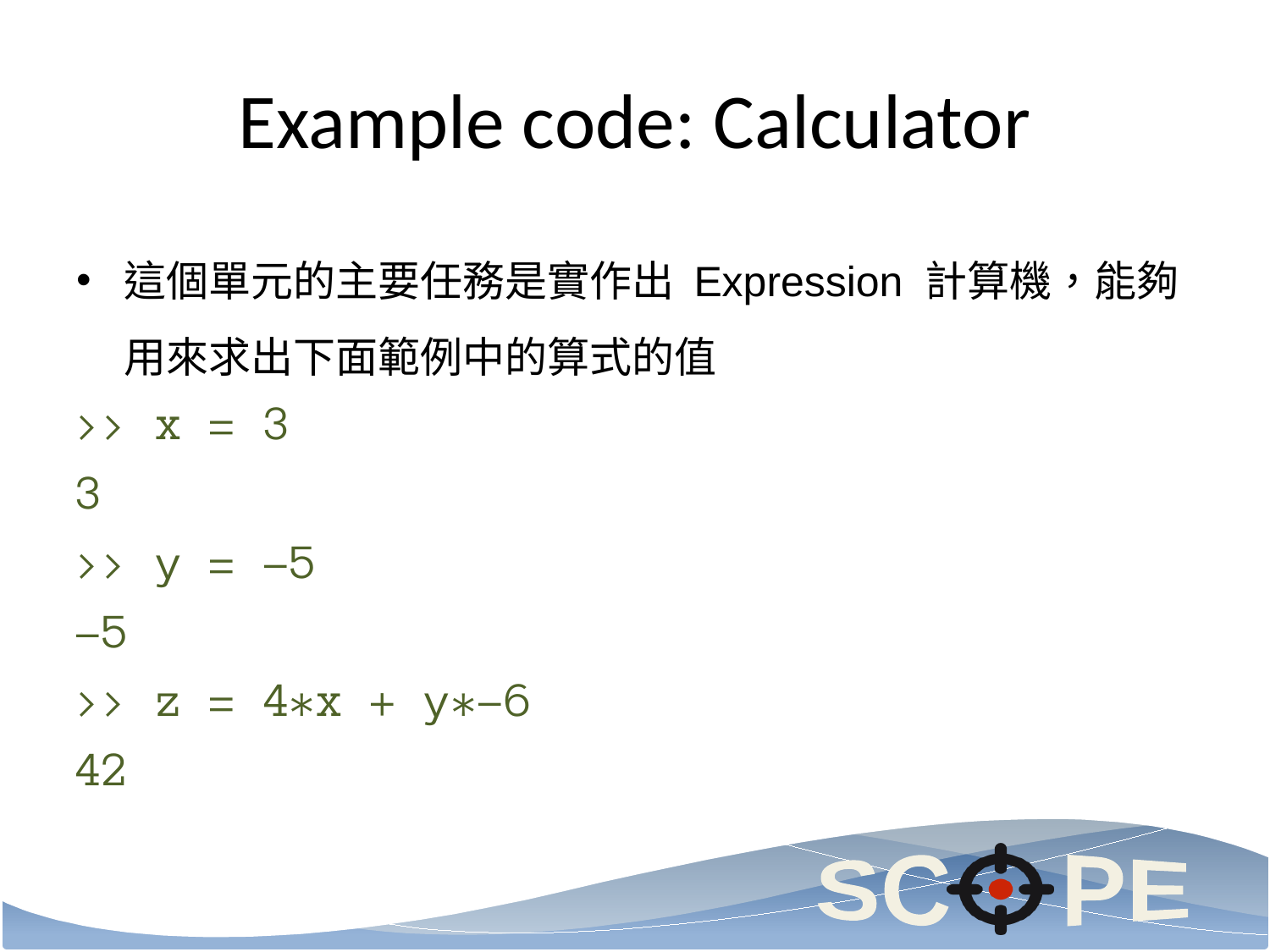

# Example code: Calculator
這個單元的主要任務是實作出 Expression 計算機，能夠用來求出下面範例中的算式的值
>> x = 3
3
>> y = -5
-5
>> z = 4*x + y*-6
42